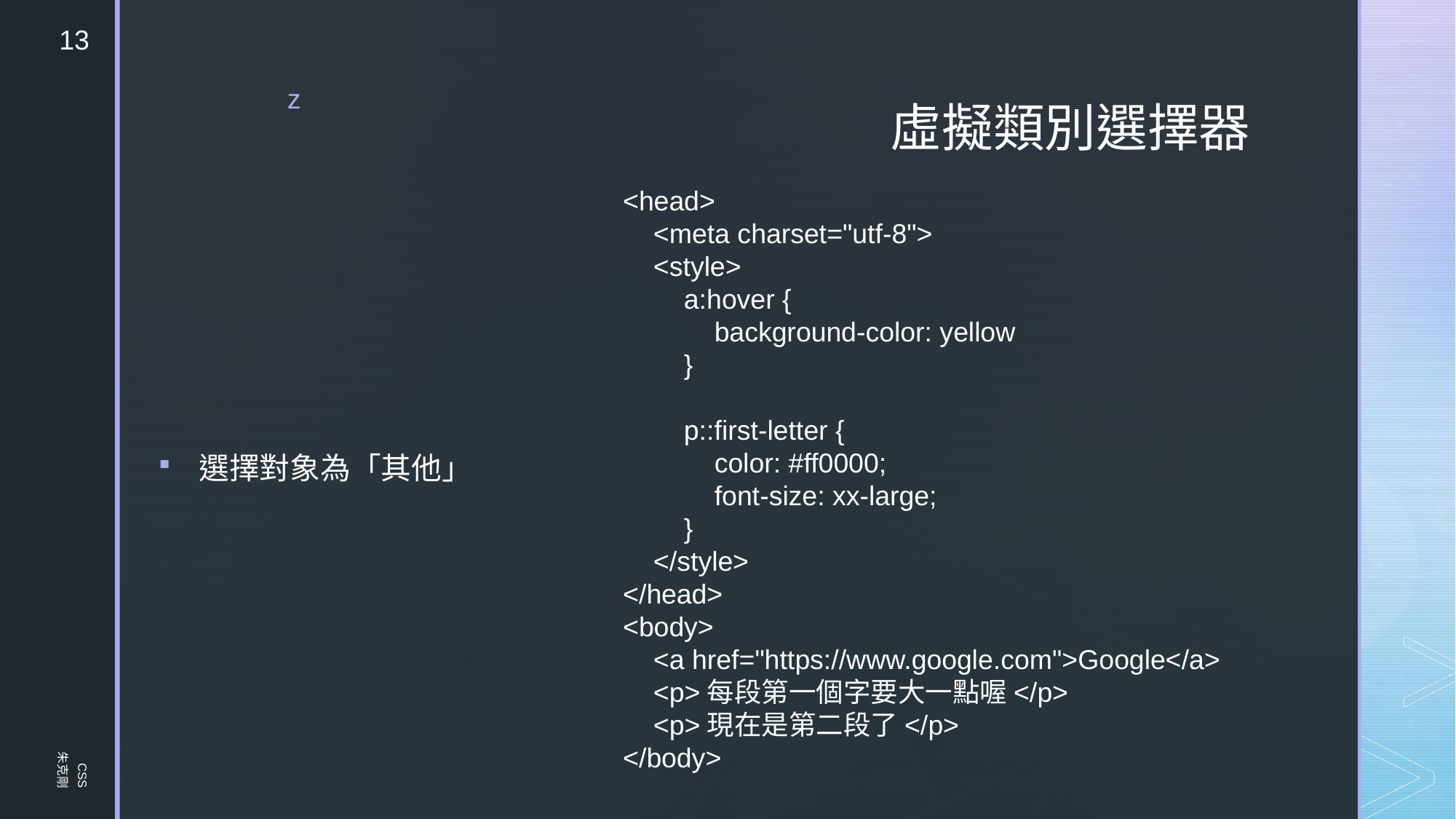

13
# 虛擬類別選擇器
<head>
    <meta charset="utf-8">
    <style>
        a:hover {
            background-color: yellow
        }

        p::first-letter {
            color: #ff0000;
            font-size: xx-large;
        }
    </style>
</head>
<body>
    <a href="https://www.google.com">Google</a>
    <p>每段第一個字要大一點喔</p>
    <p>現在是第二段了</p>
</body>
選擇對象為「其他」
CSS
朱克剛